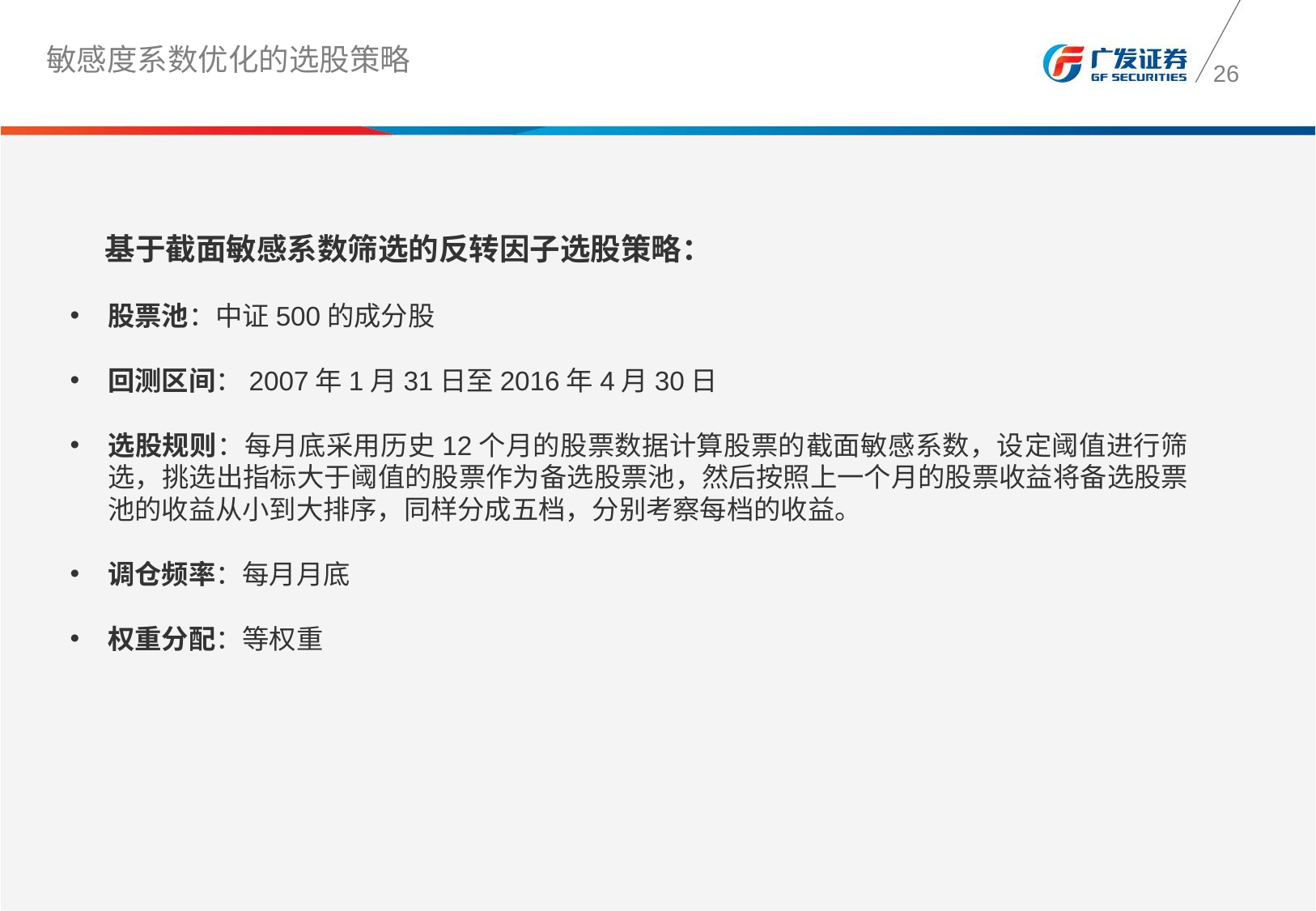

敏感度系数优化的选股策略
26

    基于截面敏感系数筛选的反转因子选股策略：

股票池：中证500的成分股

回测区间：2007年1月31日至2016年4月30日

选股规则：每月底采用历史12个月的股票数据计算股票的截面敏感系数，设定阈值进行筛选，挑选出指标大于阈值的股票作为备选股票池，然后按照上一个月的股票收益将备选股票池的收益从小到大排序，同样分成五档，分别考察每档的收益。

调仓频率：每月月底

权重分配：等权重